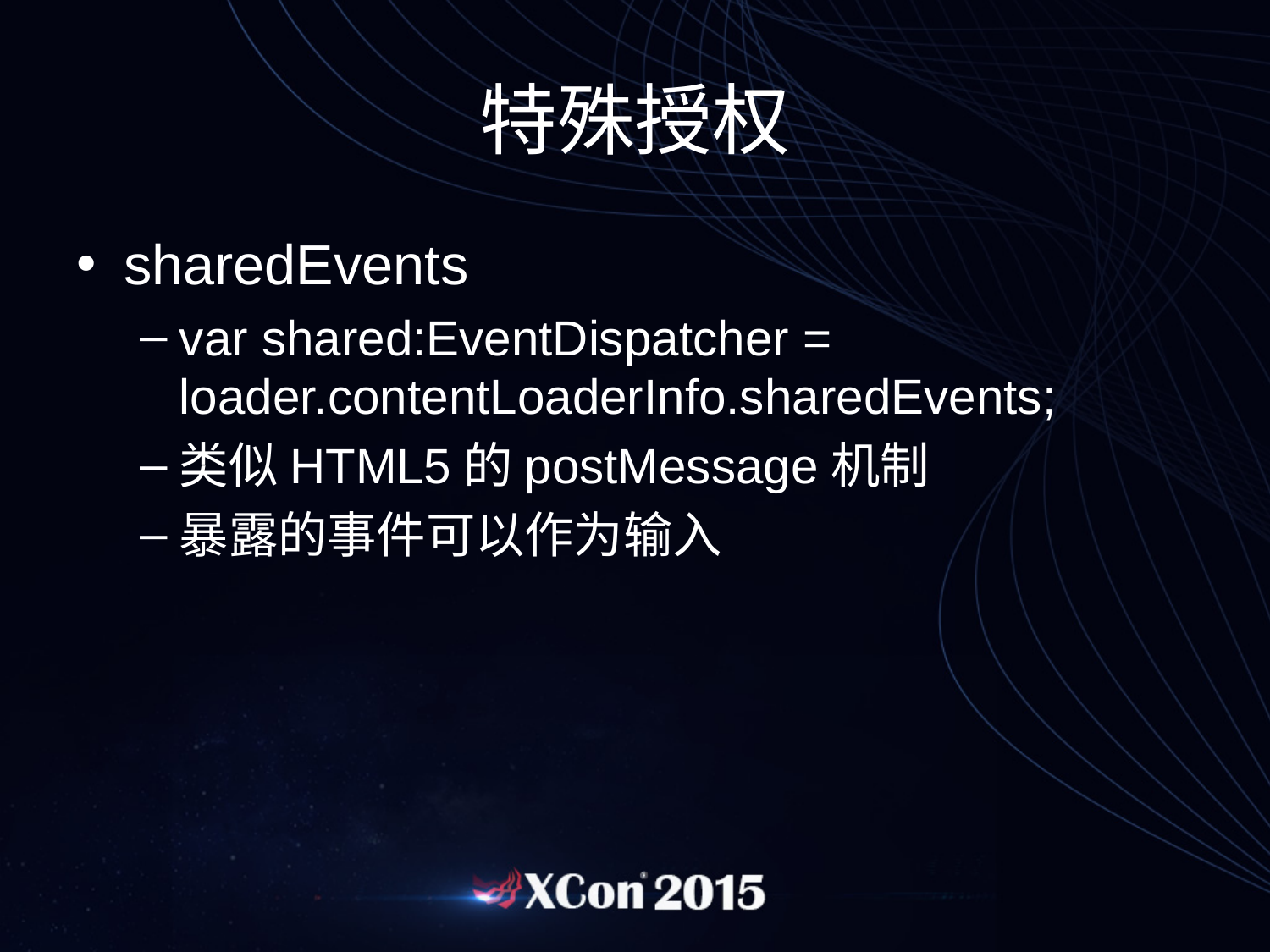

# 特殊授权
sharedEvents
var shared:EventDispatcher = loader.contentLoaderInfo.sharedEvents;
类似HTML5的postMessage机制
暴露的事件可以作为输入